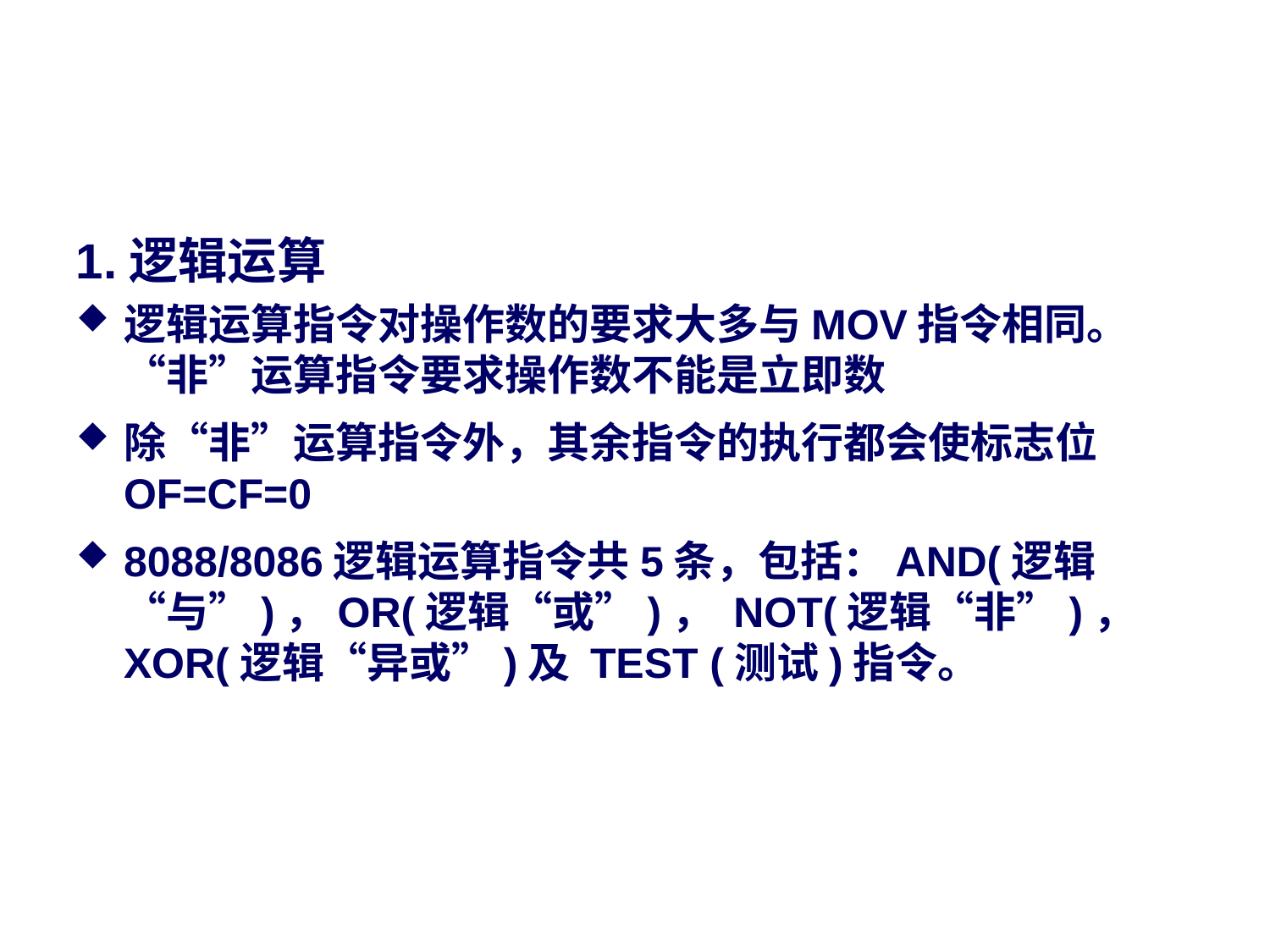

#
1.逻辑运算
逻辑运算指令对操作数的要求大多与MOV指令相同。“非”运算指令要求操作数不能是立即数
除“非”运算指令外，其余指令的执行都会使标志位OF=CF=0
8088/8086逻辑运算指令共5条，包括：AND(逻辑“与”)，OR(逻辑“或”)， NOT(逻辑“非”)， XOR(逻辑“异或”)及 TEST (测试)指令。